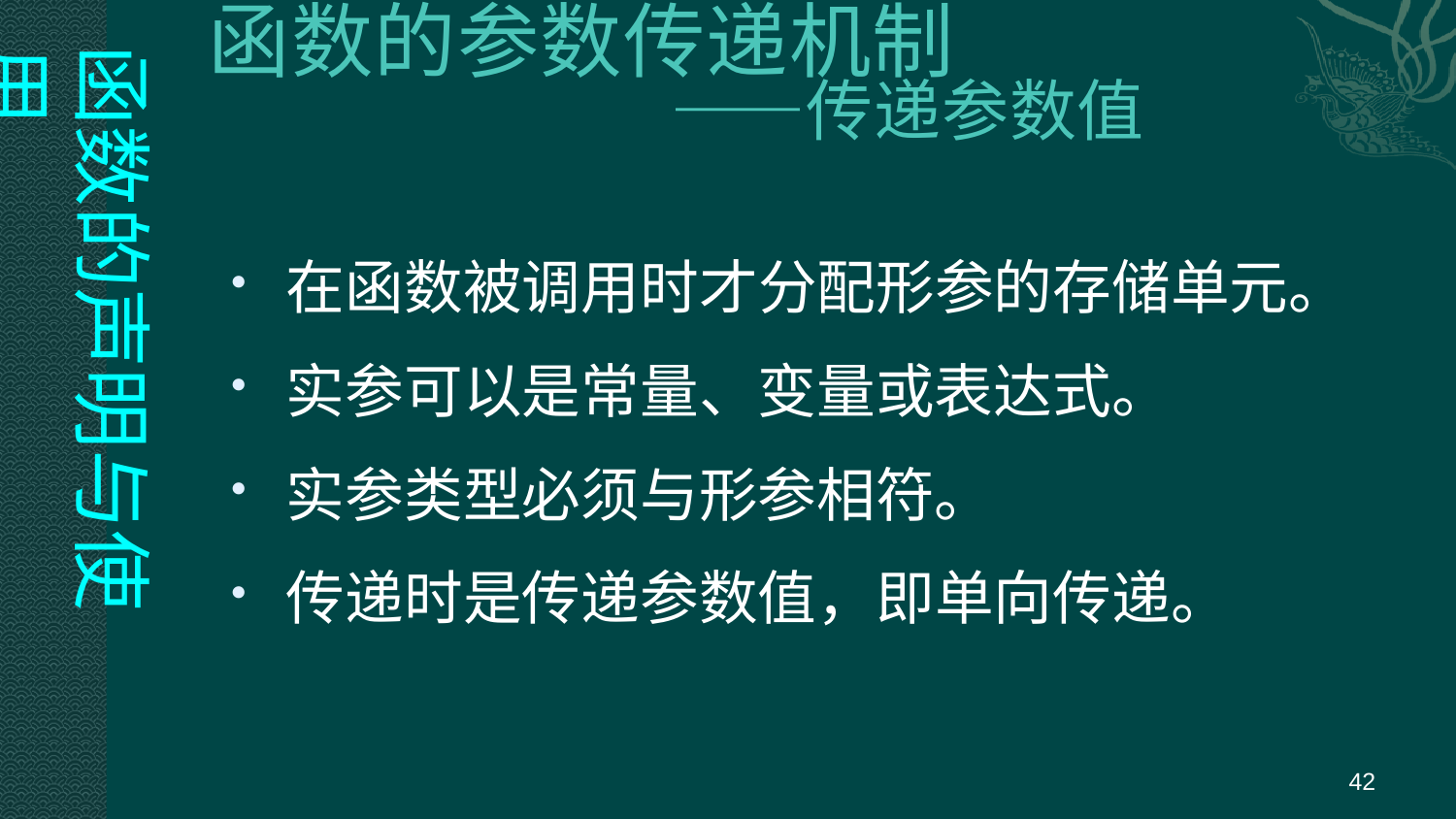

# 函数的参数传递机制 ——传递参数值
函数的声明与使用
在函数被调用时才分配形参的存储单元。
实参可以是常量、变量或表达式。
实参类型必须与形参相符。
传递时是传递参数值，即单向传递。
42